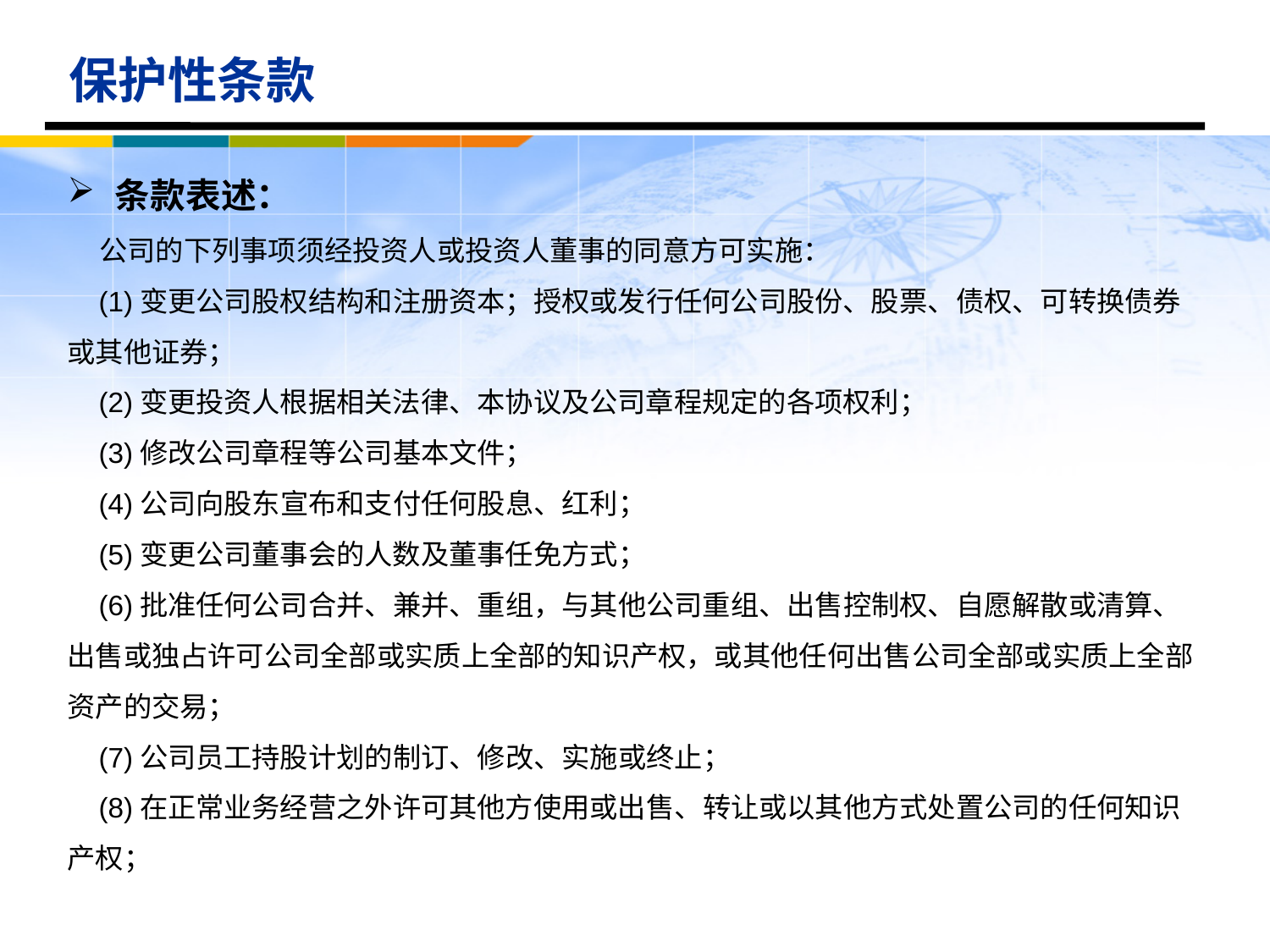

保护性条款
条款表述：
    公司的下列事项须经投资人或投资人董事的同意方可实施：
    (1)变更公司股权结构和注册资本；授权或发行任何公司股份、股票、债权、可转换债券或其他证券；
    (2)变更投资人根据相关法律、本协议及公司章程规定的各项权利；
    (3)修改公司章程等公司基本文件；
    (4)公司向股东宣布和支付任何股息、红利；
    (5)变更公司董事会的人数及董事任免方式；
    (6)批准任何公司合并、兼并、重组，与其他公司重组、出售控制权、自愿解散或清算、出售或独占许可公司全部或实质上全部的知识产权，或其他任何出售公司全部或实质上全部资产的交易；
    (7)公司员工持股计划的制订、修改、实施或终止；
    (8)在正常业务经营之外许可其他方使用或出售、转让或以其他方式处置公司的任何知识产权；